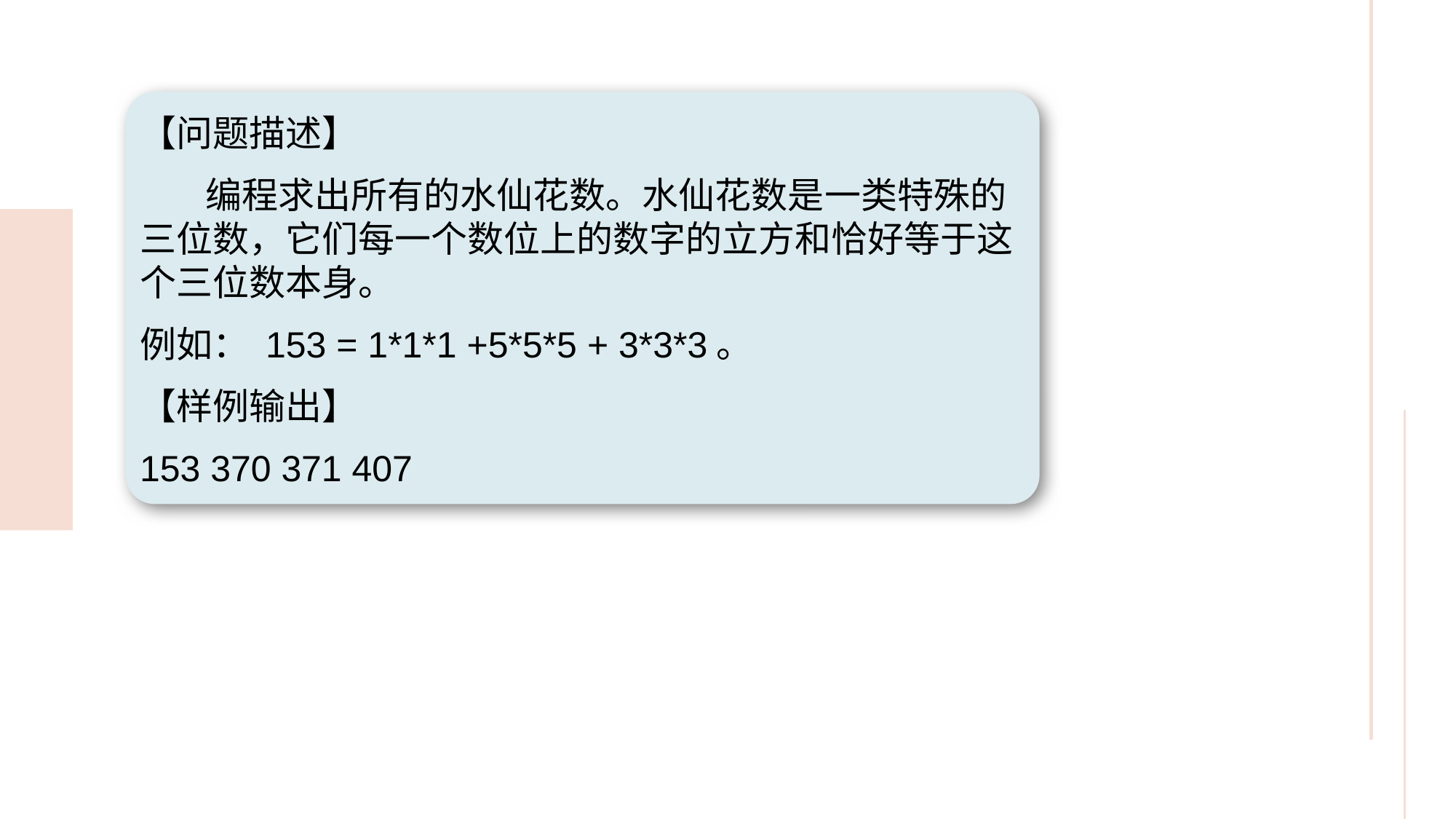

【问题描述】
       编程求出所有的水仙花数。水仙花数是一类特殊的三位数，它们每一个数位上的数字的立方和恰好等于这个三位数本身。
例如： 153 = 1*1*1 +5*5*5 + 3*3*3。
【样例输出】
153 370 371 407